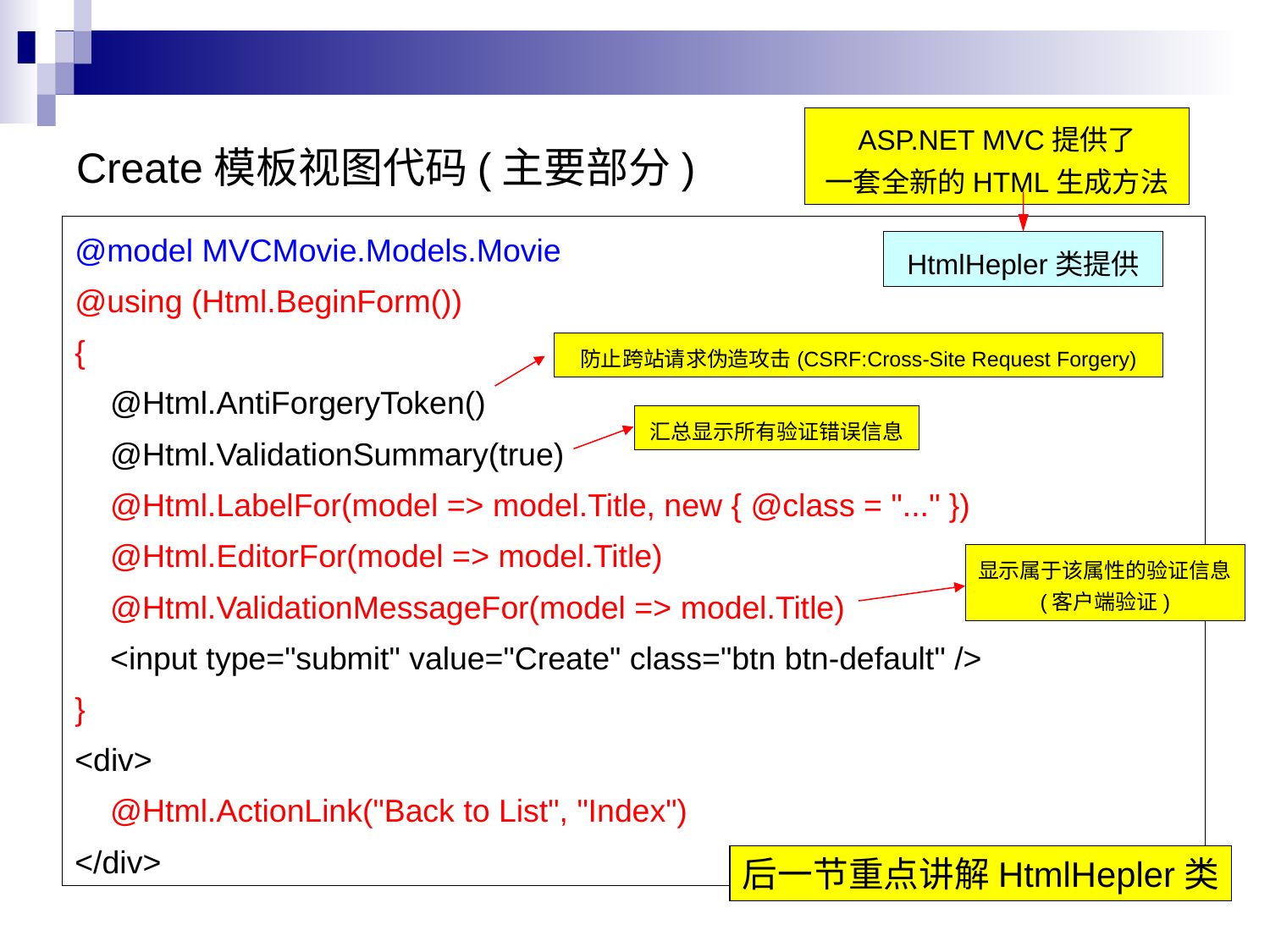

ASP.NET MVC提供了
一套全新的HTML生成方法
Create模板视图代码(主要部分)
@model MVCMovie.Models.Movie
@using (Html.BeginForm())
{
    @Html.AntiForgeryToken()
    @Html.ValidationSummary(true)
    @Html.LabelFor(model => model.Title, new { @class = "..." })
    @Html.EditorFor(model => model.Title)
    @Html.ValidationMessageFor(model => model.Title)
    <input type="submit" value="Create" class="btn btn-default" />
}
<div>
    @Html.ActionLink("Back to List", "Index")
</div>
HtmlHepler类提供
防止跨站请求伪造攻击(CSRF:Cross-Site Request Forgery)
汇总显示所有验证错误信息
显示属于该属性的验证信息(客户端验证)
后一节重点讲解HtmlHepler类